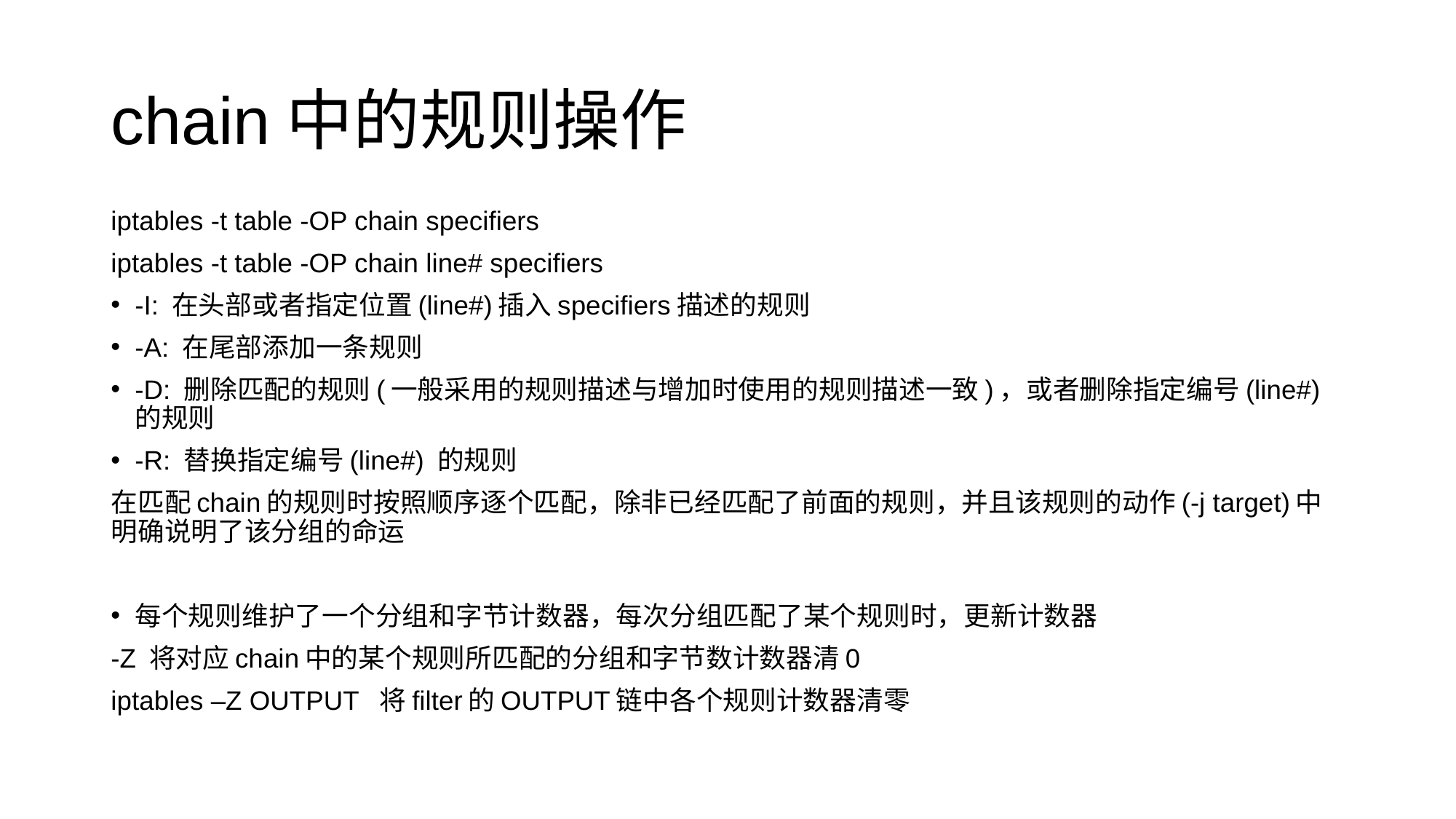

# chain中的规则操作
iptables -t table -OP chain specifiers
iptables -t table -OP chain line# specifiers
-I: 在头部或者指定位置(line#)插入specifiers描述的规则
-A: 在尾部添加一条规则
-D: 删除匹配的规则(一般采用的规则描述与增加时使用的规则描述一致)，或者删除指定编号(line#)的规则
-R: 替换指定编号(line#) 的规则
在匹配chain的规则时按照顺序逐个匹配，除非已经匹配了前面的规则，并且该规则的动作(-j target)中明确说明了该分组的命运

每个规则维护了一个分组和字节计数器，每次分组匹配了某个规则时，更新计数器
-Z 将对应chain中的某个规则所匹配的分组和字节数计数器清0
iptables –Z OUTPUT  将filter的OUTPUT链中各个规则计数器清零